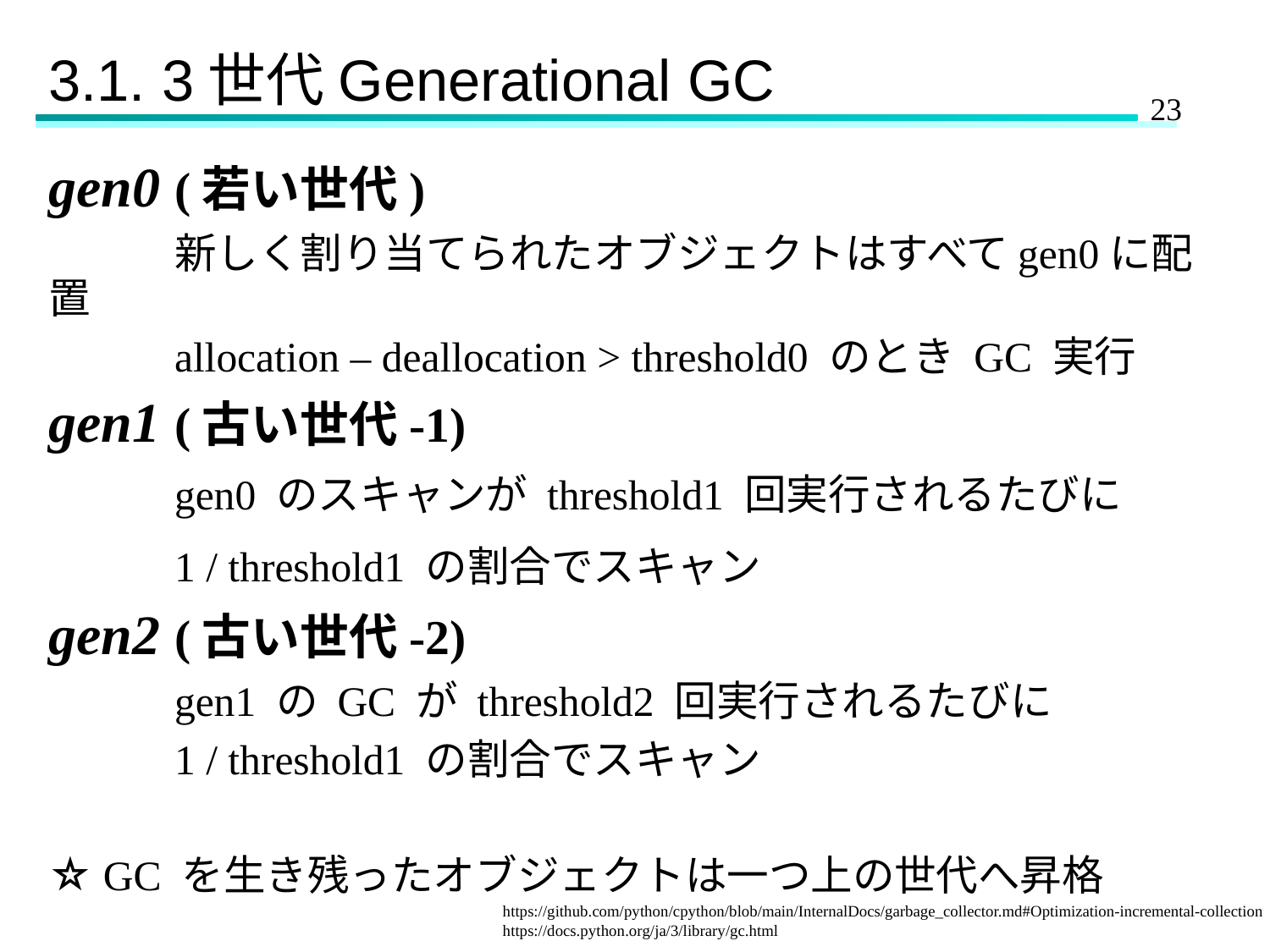

# 3.1. 3世代Generational GC
gen0 (若い世代)
	新しく割り当てられたオブジェクトはすべてgen0に配置
	allocation – deallocation > threshold0 のとき GC 実行
gen1 (古い世代-1)
	gen0 のスキャンが threshold1 回実行されるたびに
	1 / threshold1 の割合でスキャン
gen2 (古い世代-2)
	gen1 の GC が threshold2 回実行されるたびに
	1 / threshold1 の割合でスキャン

☆ GC を生き残ったオブジェクトは一つ上の世代へ昇格
https://github.com/python/cpython/blob/main/InternalDocs/garbage_collector.md#Optimization-incremental-collection
https://docs.python.org/ja/3/library/gc.html